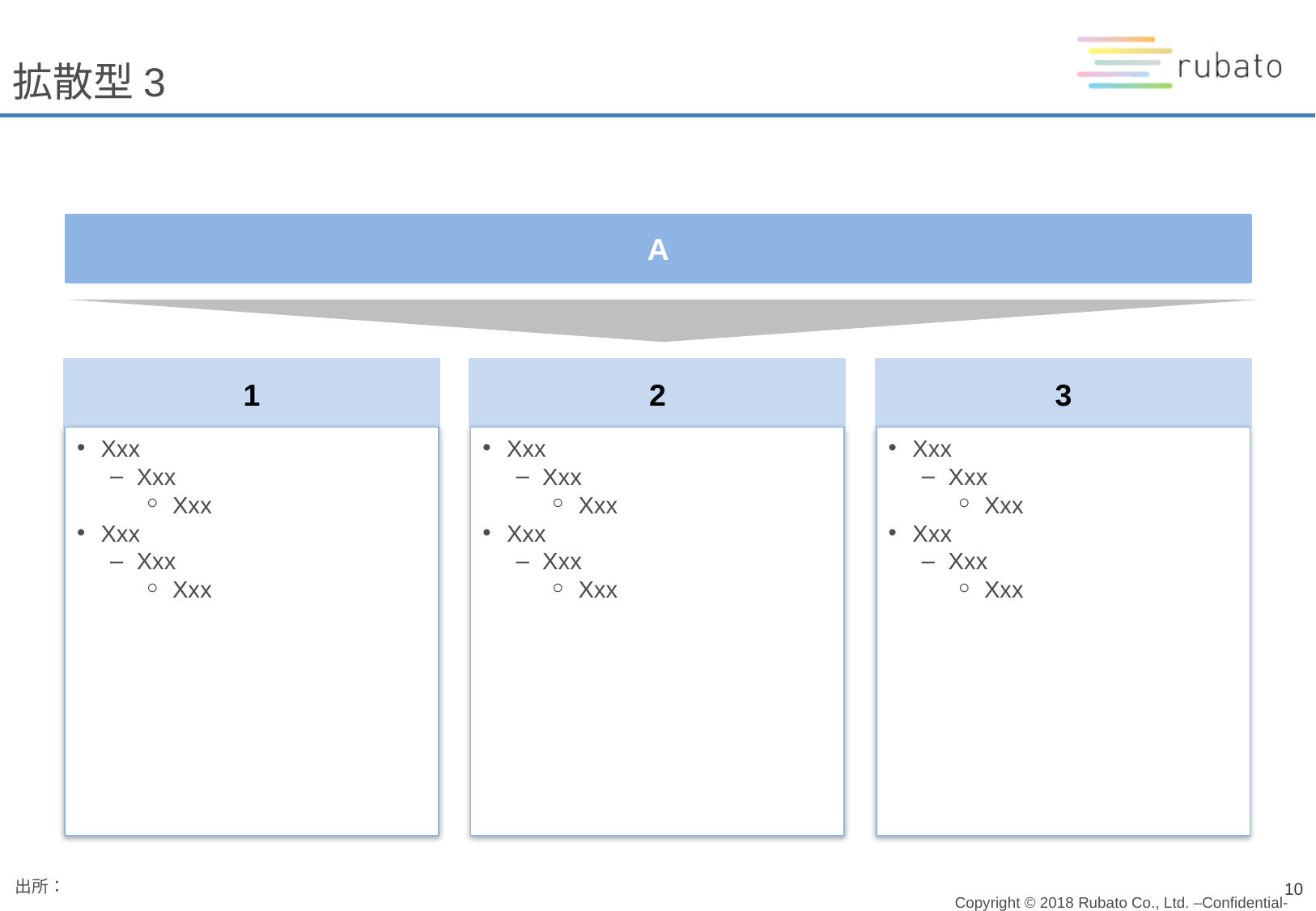

# 拡散型3

A

1
2
3
Xxx
Xxx
Xxx
Xxx
Xxx
Xxx
Xxx
Xxx
Xxx
Xxx
Xxx
Xxx
Xxx
Xxx
Xxx
Xxx
Xxx
Xxx
出所：
10